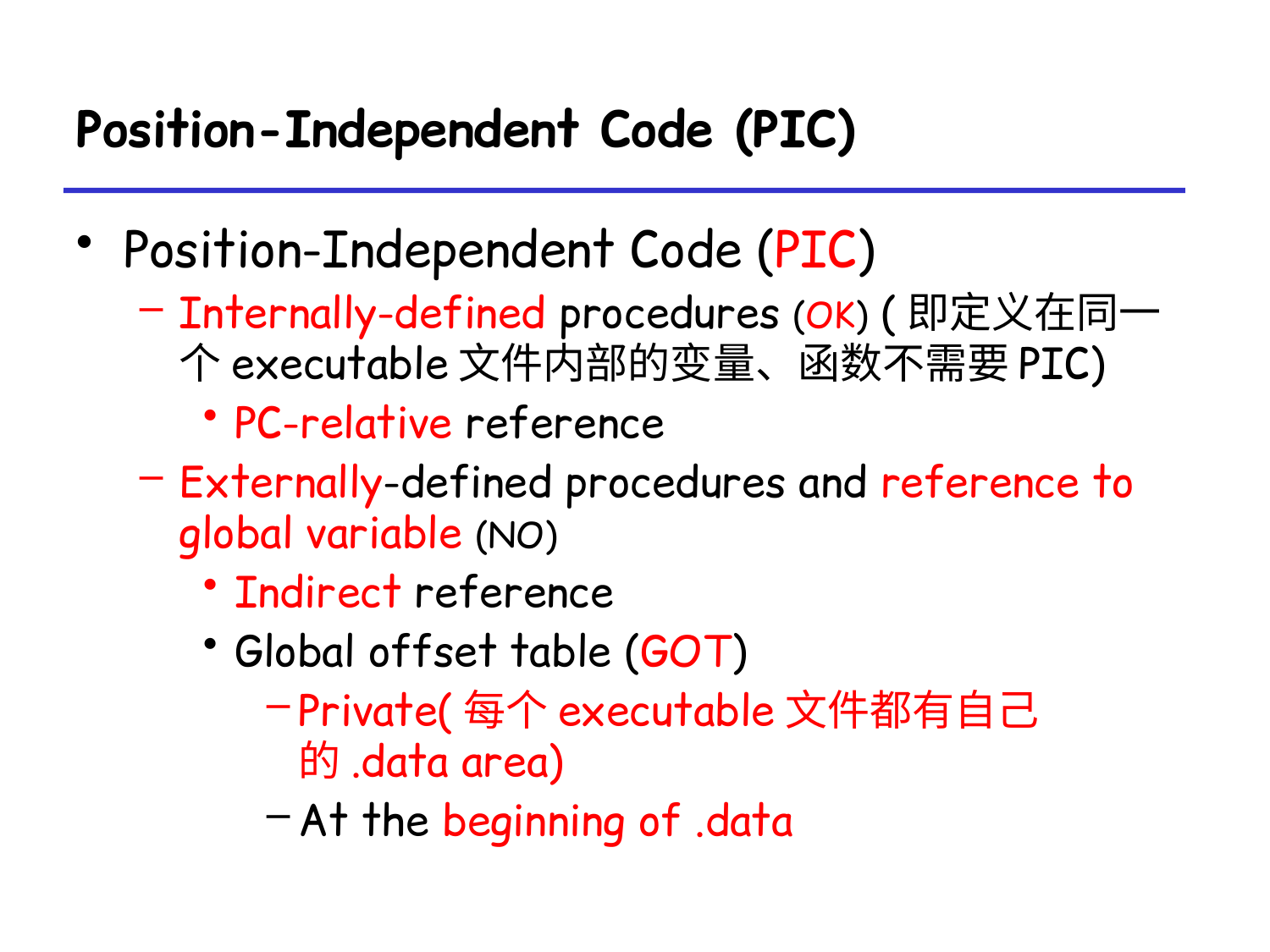

# Position-Independent Code (PIC)
Position-Independent Code (PIC)
Internally-defined procedures (OK) (即定义在同一个executable文件内部的变量、函数不需要PIC)
PC-relative reference
Externally-defined procedures and reference to global variable (NO)
Indirect reference
Global offset table (GOT)
Private(每个executable文件都有自己的.data area)
At the beginning of .data
20